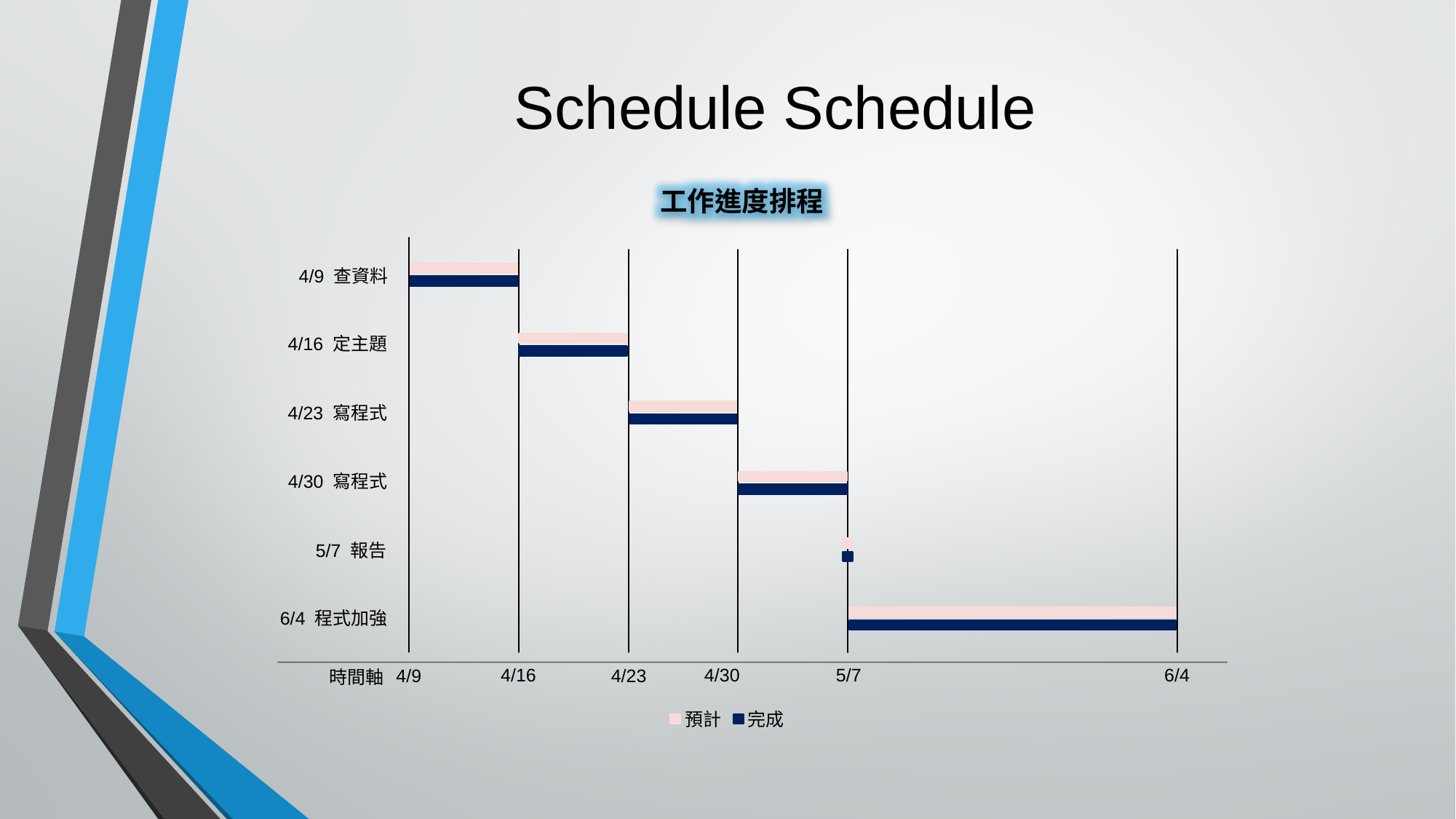

# Schedule Schedule
工作進度排程
4/9 查資料

4/16 定主題

4/23 寫程式

4/30 寫程式

5/7 報告

6/4 程式加強

4/30
5/7
6/4
4/16
4/9
4/23
時間軸
完成
預計